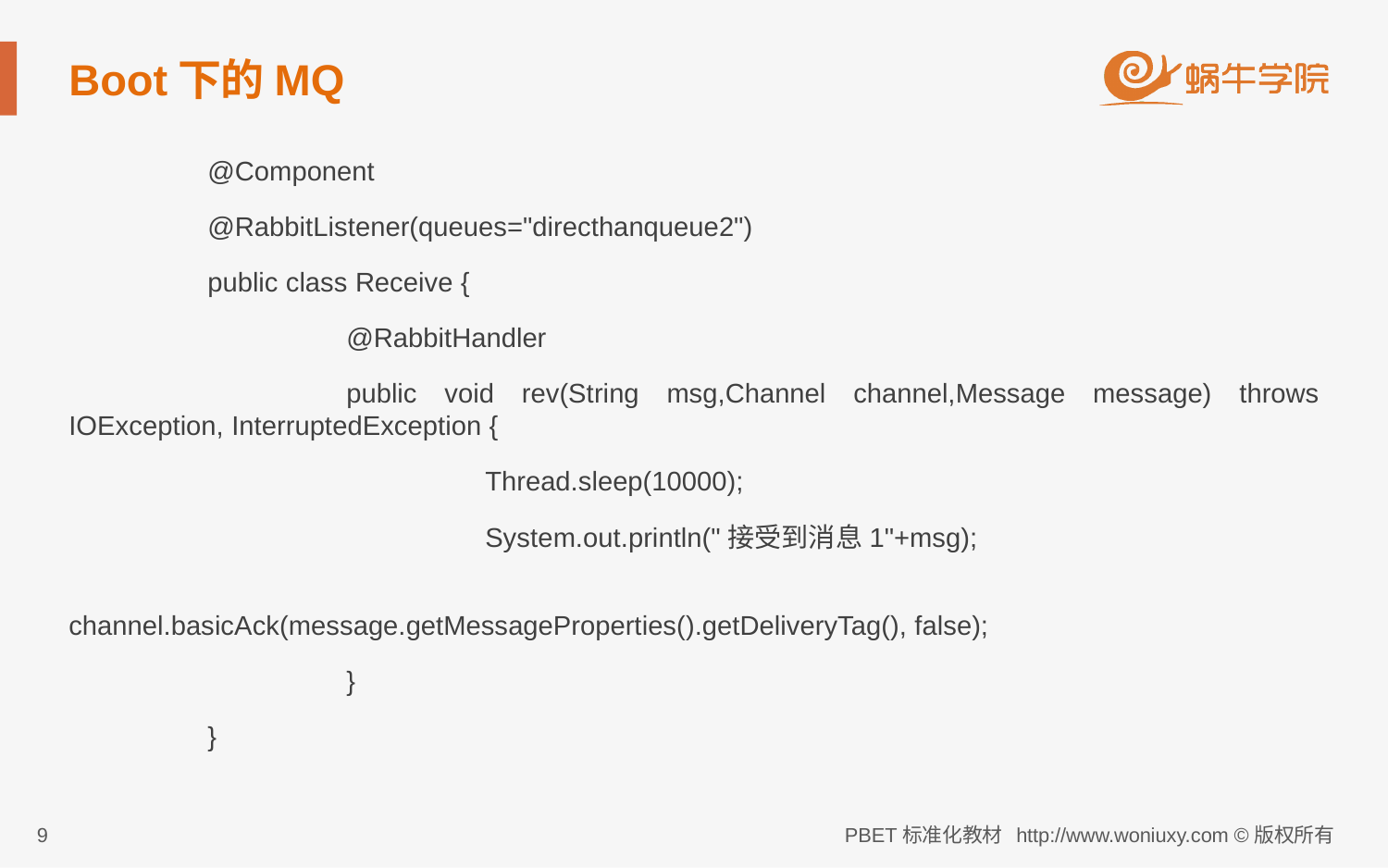

# Boot下的MQ
	@Component
	@RabbitListener(queues="directhanqueue2")
	public class Receive {
		@RabbitHandler
		public void rev(String msg,Channel channel,Message message) throws IOException, InterruptedException {
			Thread.sleep(10000);
			System.out.println("接受到消息1"+msg);
			channel.basicAck(message.getMessageProperties().getDeliveryTag(), false);
		}
	}